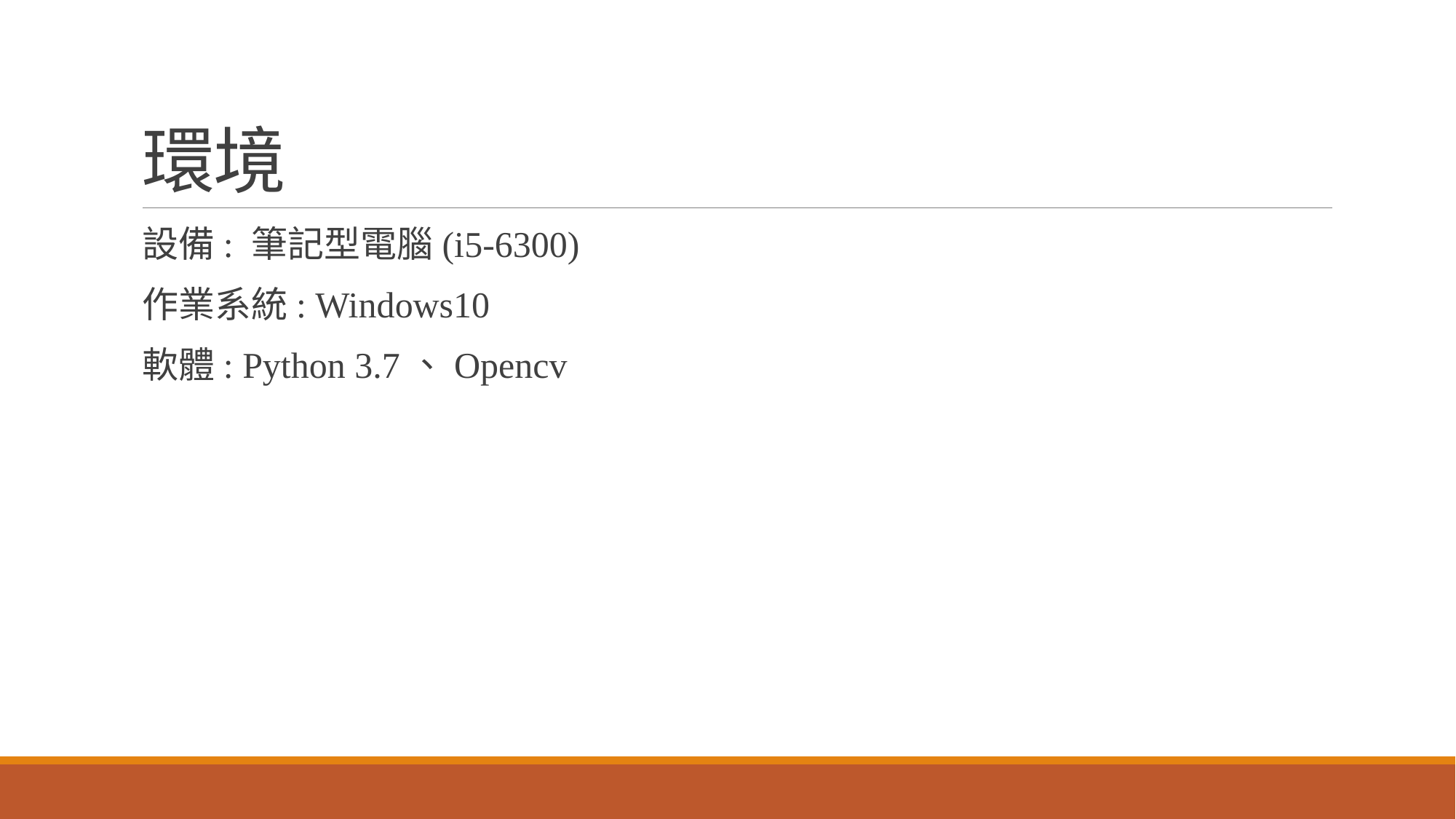

# 環境
設備: 筆記型電腦(i5-6300)
作業系統: Windows10
軟體: Python 3.7、Opencv